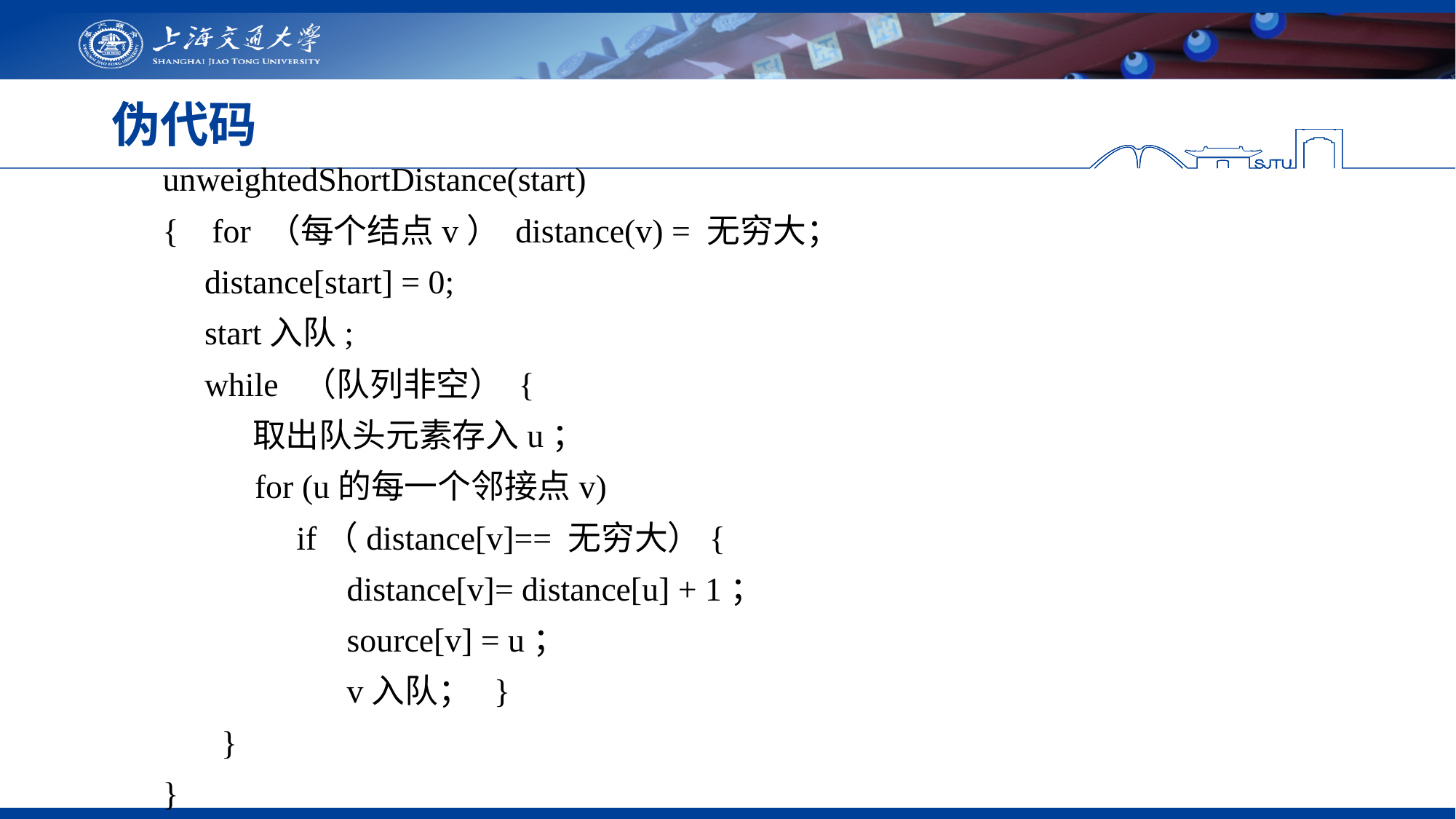

# 伪代码
unweightedShortDistance(start)
{    for （每个结点v） distance(v) = 无穷大；
     distance[start] = 0;
     start入队;
     while  （队列非空） {
           取出队头元素存入u；
           for (u的每一个邻接点v)
                if（distance[v]== 无穷大）{
                      distance[v]= distance[u] + 1；
                      source[v] = u；
                      v入队；  }
       }
}